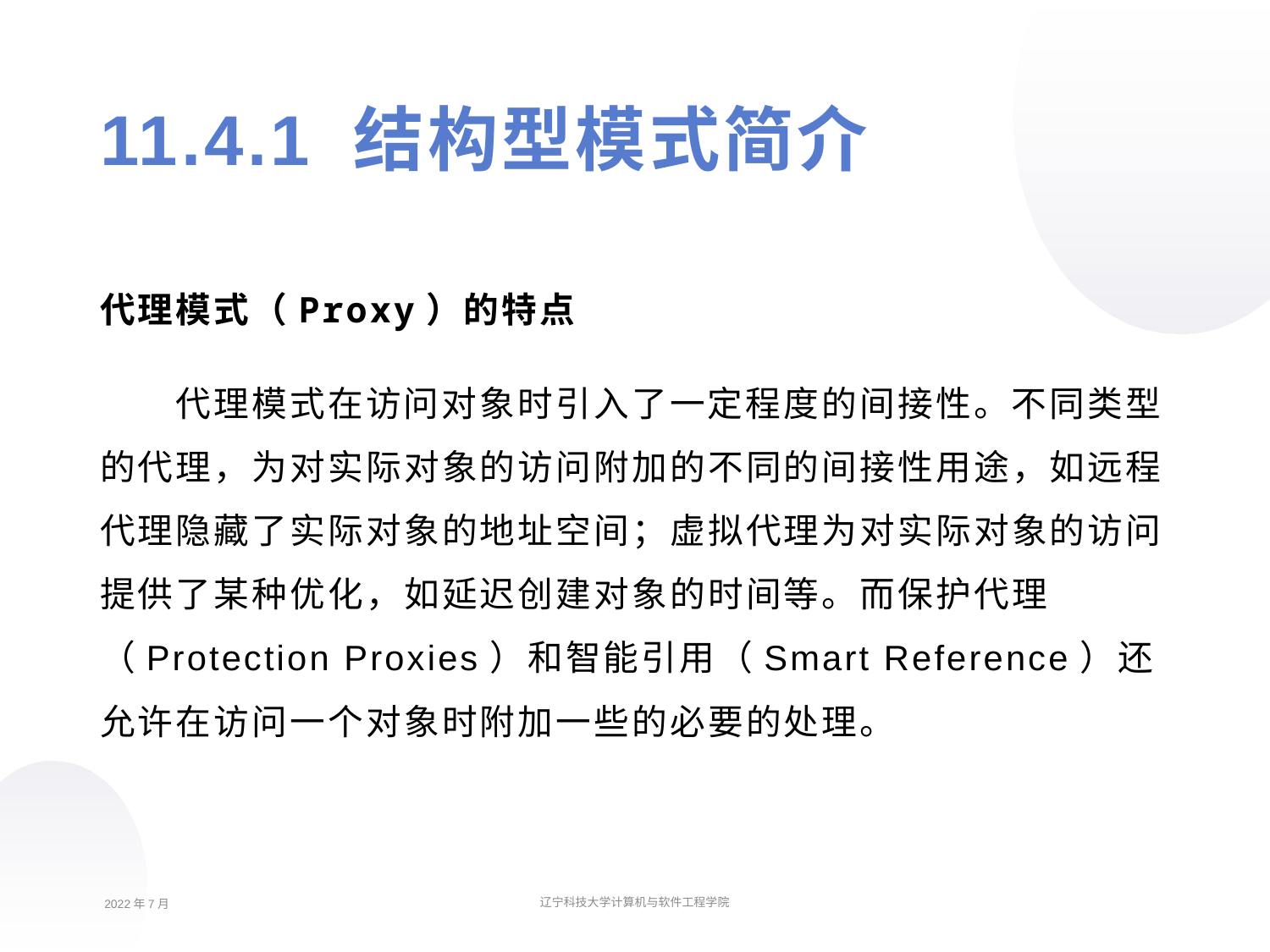

11.4.1 结构型模式简介
代理模式（Proxy）的特点
代理模式在访问对象时引入了一定程度的间接性。不同类型的代理，为对实际对象的访问附加的不同的间接性用途，如远程代理隐藏了实际对象的地址空间；虚拟代理为对实际对象的访问提供了某种优化，如延迟创建对象的时间等。而保护代理（Protection Proxies）和智能引用（Smart Reference）还允许在访问一个对象时附加一些的必要的处理。

2022年7月
辽宁科技大学计算机与软件工程学院
86